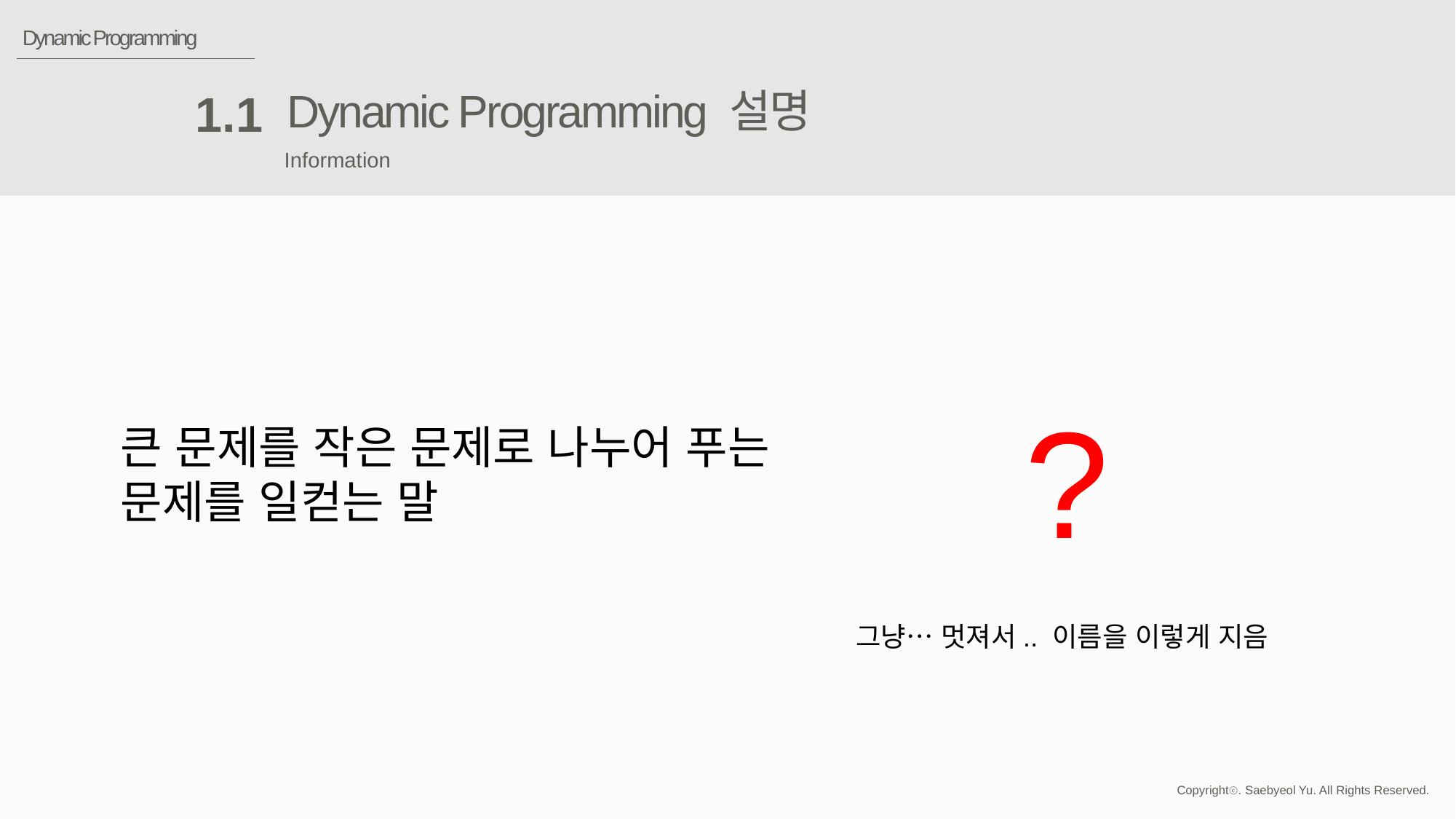

Dynamic Programming
Dynamic Programming 설명
1.1
Information
?
큰 문제를 작은 문제로 나누어 푸는 문제를 일컫는 말
그냥… 멋져서.. 이름을 이렇게 지음